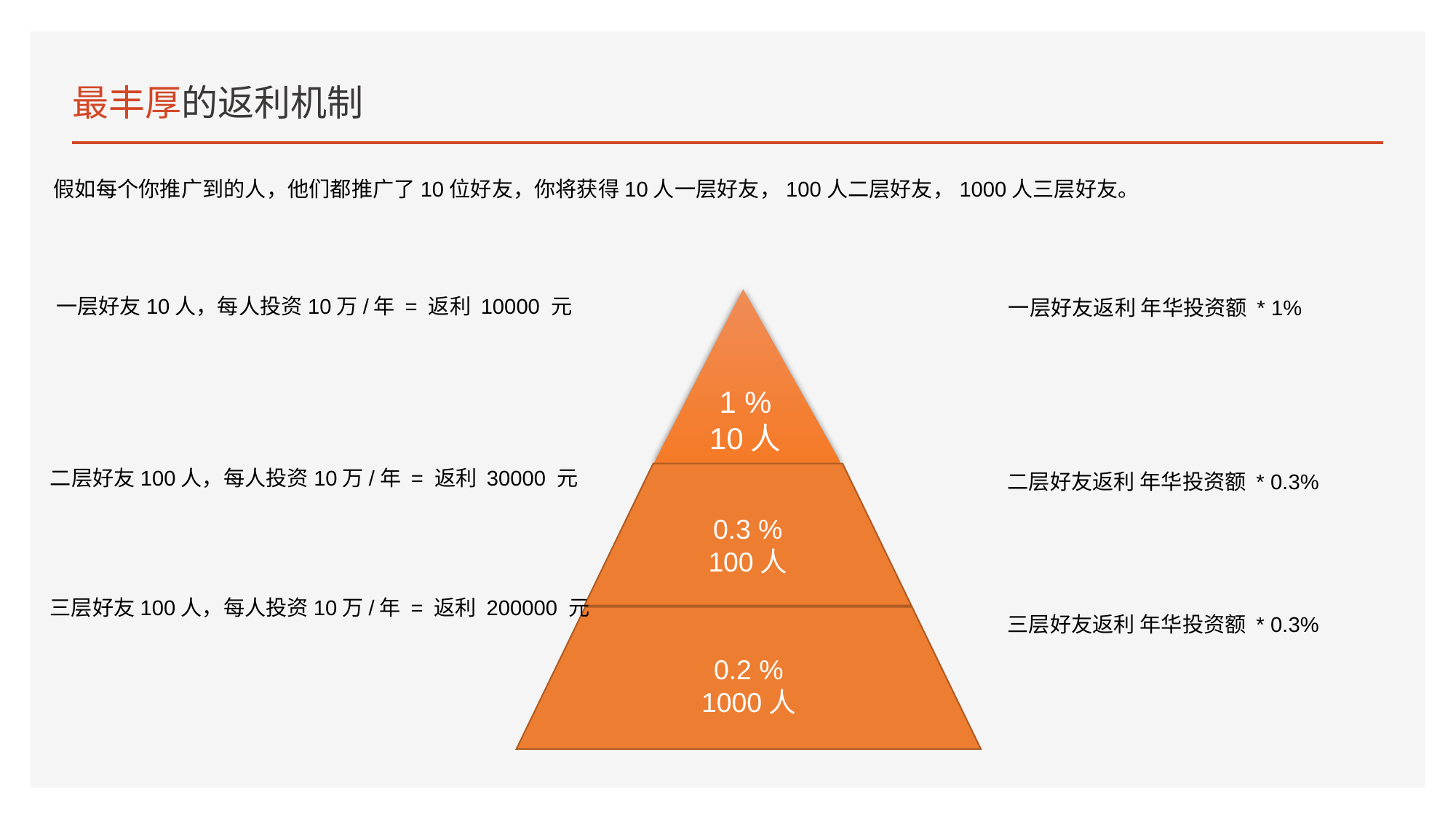

最丰厚的返利机制
假如每个你推广到的人，他们都推广了10位好友，你将获得10人一层好友，100人二层好友，1000人三层好友。
一层好友10人，每人投资10万/年 = 返利 10000 元
1 % 10人
一层好友返利 年华投资额 * 1%
二层好友100人，每人投资10万/年 = 返利 30000 元
二层好友返利 年华投资额 * 0.3%
0.3 %
100人
三层好友100人，每人投资10万/年 = 返利 200000 元
三层好友返利 年华投资额 * 0.3%
0.2 %
1000人